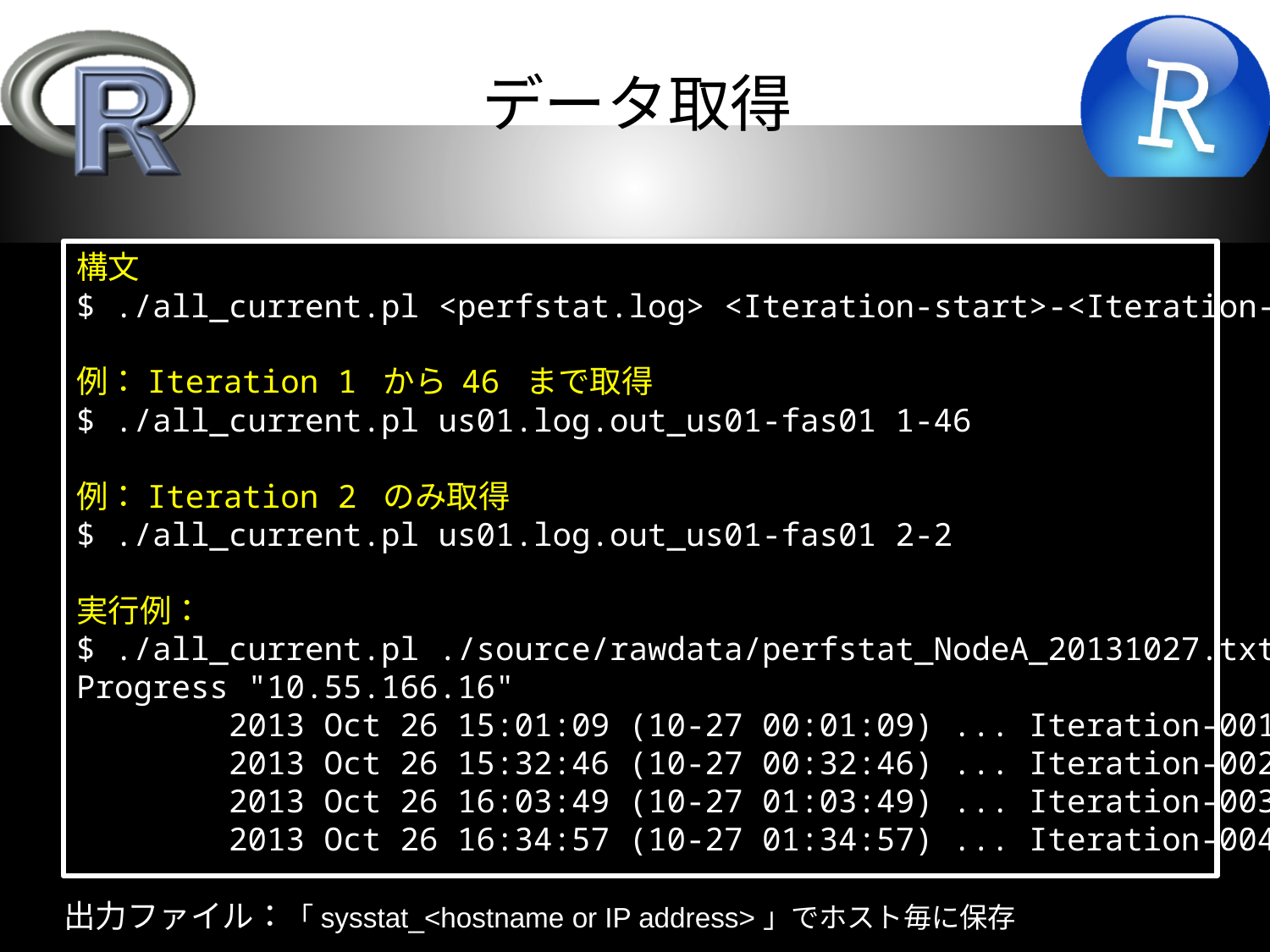

# データ取得
構文
$ ./all_current.pl <perfstat.log> <Iteration-start>-<Iteration-end>

例：Iteration 1 から 46 まで取得
$ ./all_current.pl us01.log.out_us01-fas01 1-46

例：Iteration 2 のみ取得
$ ./all_current.pl us01.log.out_us01-fas01 2-2

実行例：
$ ./all_current.pl ./source/rawdata/perfstat_NodeA_20131027.txt 1-46
Progress "10.55.166.16"
        2013 Oct 26 15:01:09 (10-27 00:01:09) ... Iteration-001
        2013 Oct 26 15:32:46 (10-27 00:32:46) ... Iteration-002
        2013 Oct 26 16:03:49 (10-27 01:03:49) ... Iteration-003
        2013 Oct 26 16:34:57 (10-27 01:34:57) ... Iteration-004
出力ファイル：「sysstat_<hostname or IP address>」でホスト毎に保存